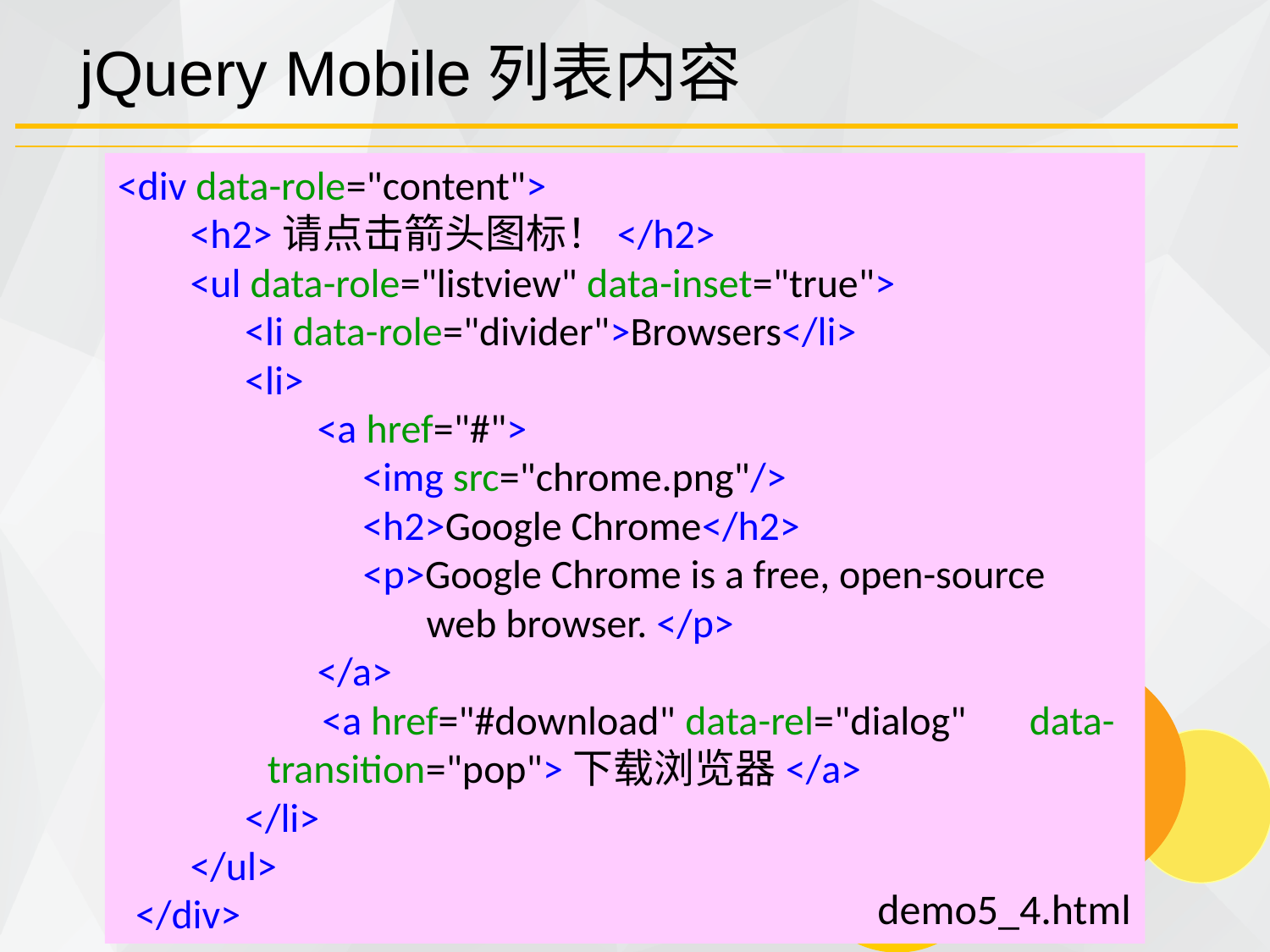

# jQuery Mobile列表内容
<div data-role="content">
        <h2>请点击箭头图标！</h2>
        <ul data-role="listview" data-inset="true">
              <li data-role="divider">Browsers</li>
              <li>
       	        <a href="#">
       	             <img src="chrome.png"/>
        	             <h2>Google Chrome</h2>
                <p>Google Chrome is a free, open-source 		         web browser. </p>
        	        </a>
      <a href="#download" data-rel="dialog"    	data- transition="pop">下载浏览器</a>
              </li>
        </ul>
  </div>
demo5_4.html